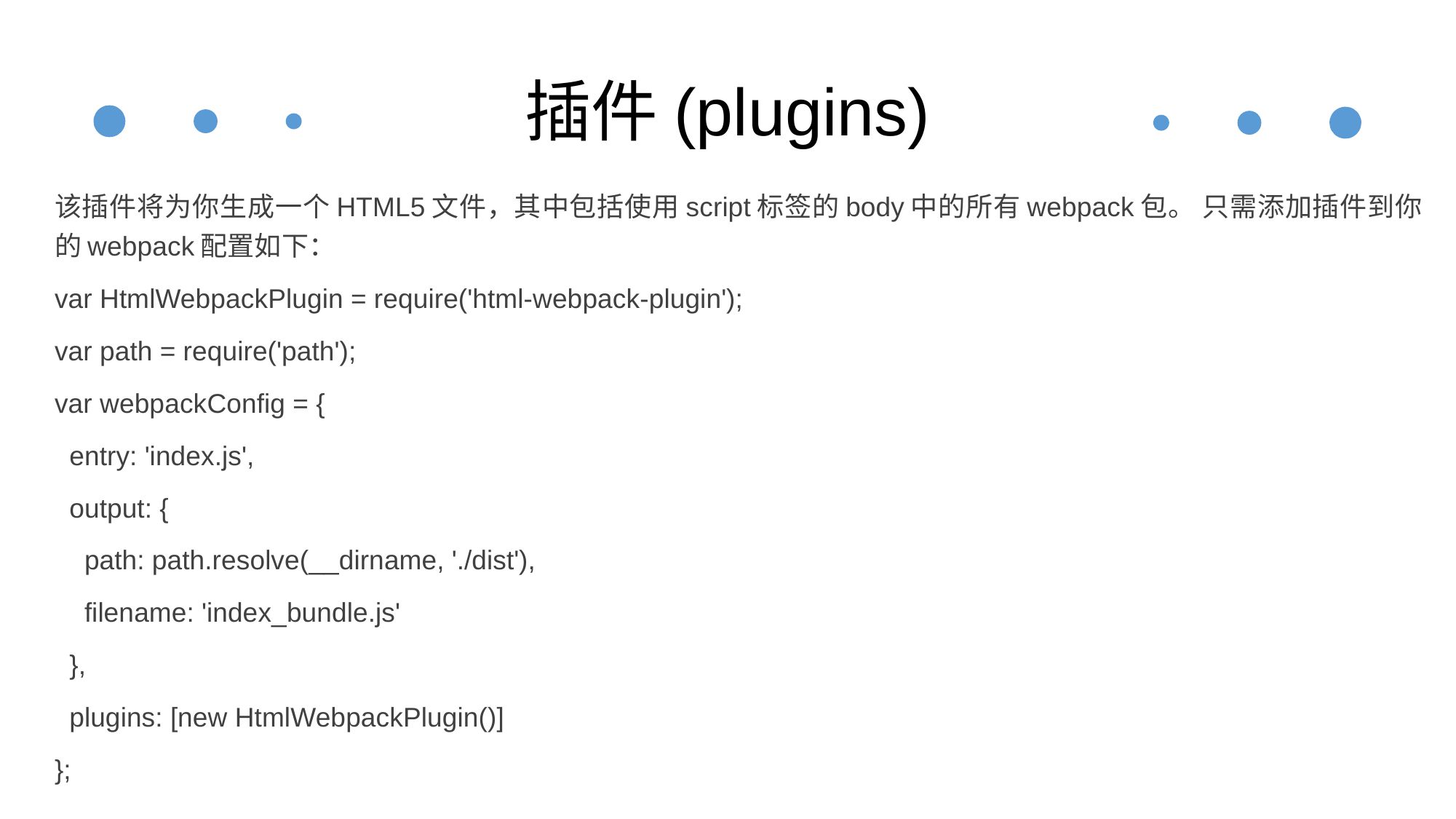

# 插件(plugins)
该插件将为你生成一个HTML5文件，其中包括使用script标签的body中的所有webpack包。 只需添加插件到你的webpack配置如下：
var HtmlWebpackPlugin = require('html-webpack-plugin');
var path = require('path');
var webpackConfig = {
  entry: 'index.js',
  output: {
    path: path.resolve(__dirname, './dist'),
    filename: 'index_bundle.js'
  },
  plugins: [new HtmlWebpackPlugin()]
};